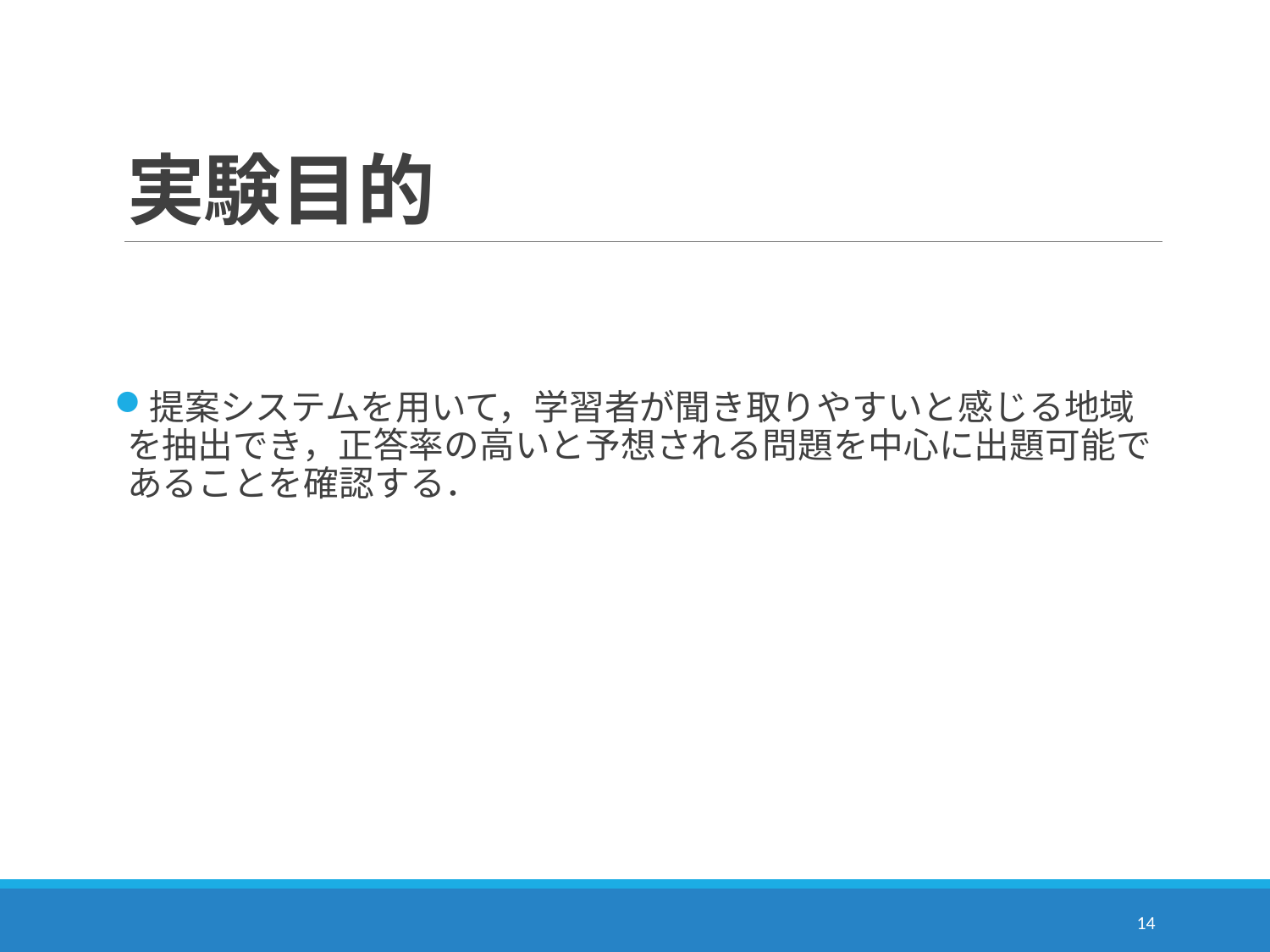

# 実験目的
提案システムを用いて，学習者が聞き取りやすいと感じる地域を抽出でき，正答率の高いと予想される問題を中心に出題可能であることを確認する．

14